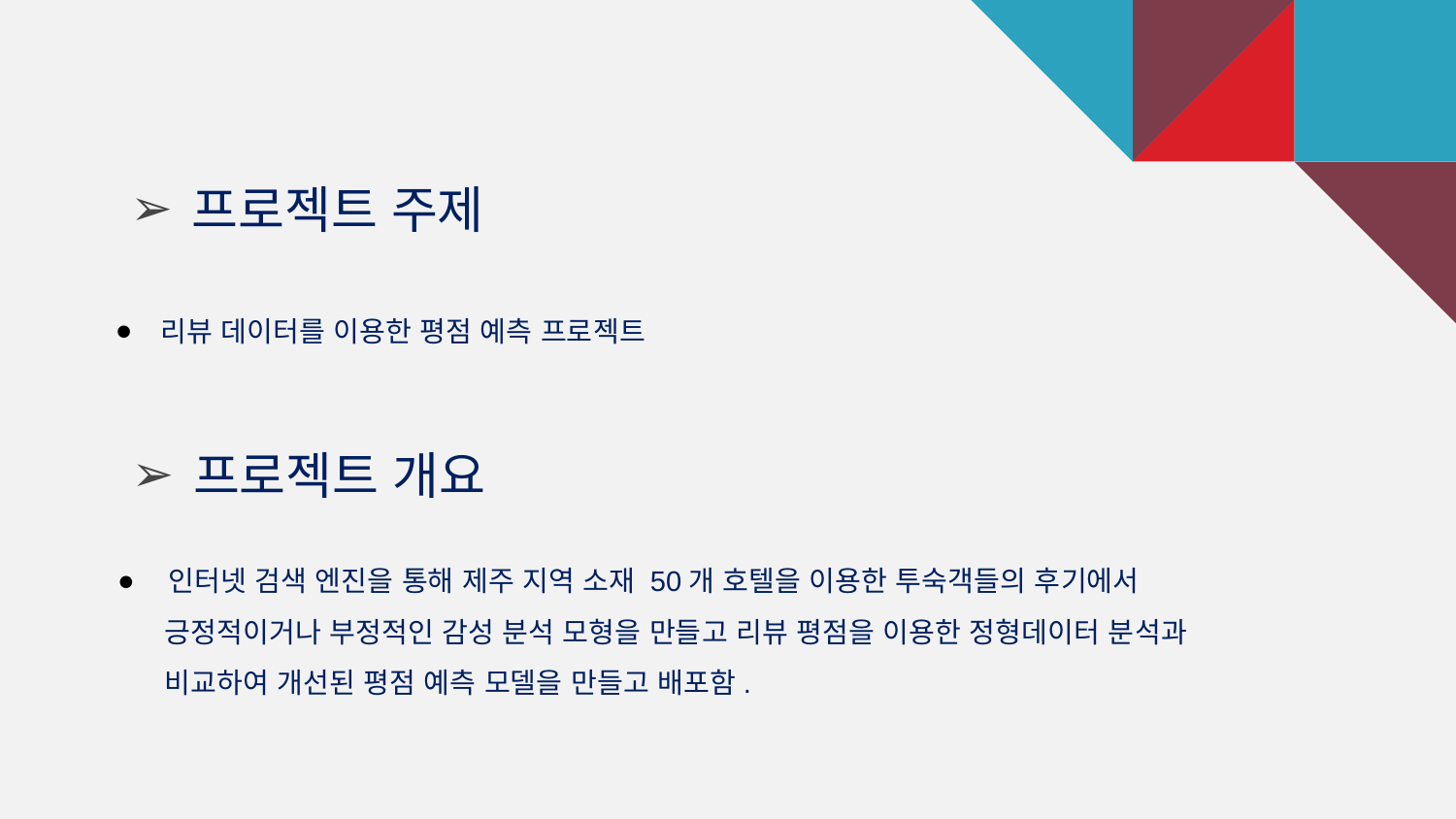

# 프로젝트 주제
리뷰 데이터를 이용한 평점 예측 프로젝트
프로젝트 개요
인터넷 검색 엔진을 통해 제주 지역 소재 50개 호텔을 이용한 투숙객들의 후기에서
     긍정적이거나 부정적인 감성 분석 모형을 만들고 리뷰 평점을 이용한 정형데이터 분석과
     비교하여 개선된 평점 예측 모델을 만들고 배포함.